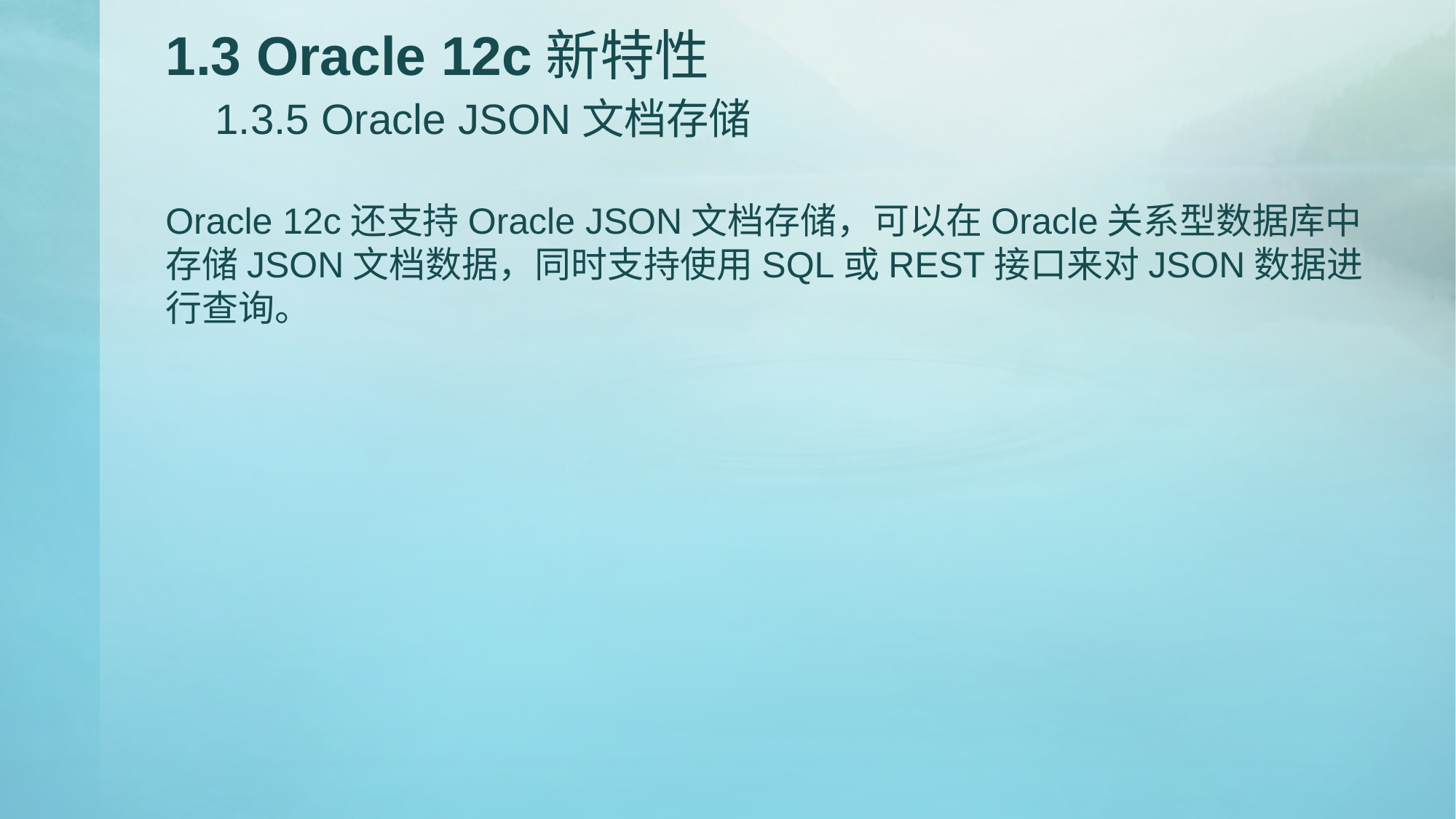

# 1.3 Oracle 12c新特性 1.3.5 Oracle JSON文档存储
Oracle 12c还支持Oracle JSON文档存储，可以在Oracle关系型数据库中存储JSON文档数据，同时支持使用SQL或REST接口来对JSON数据进行查询。